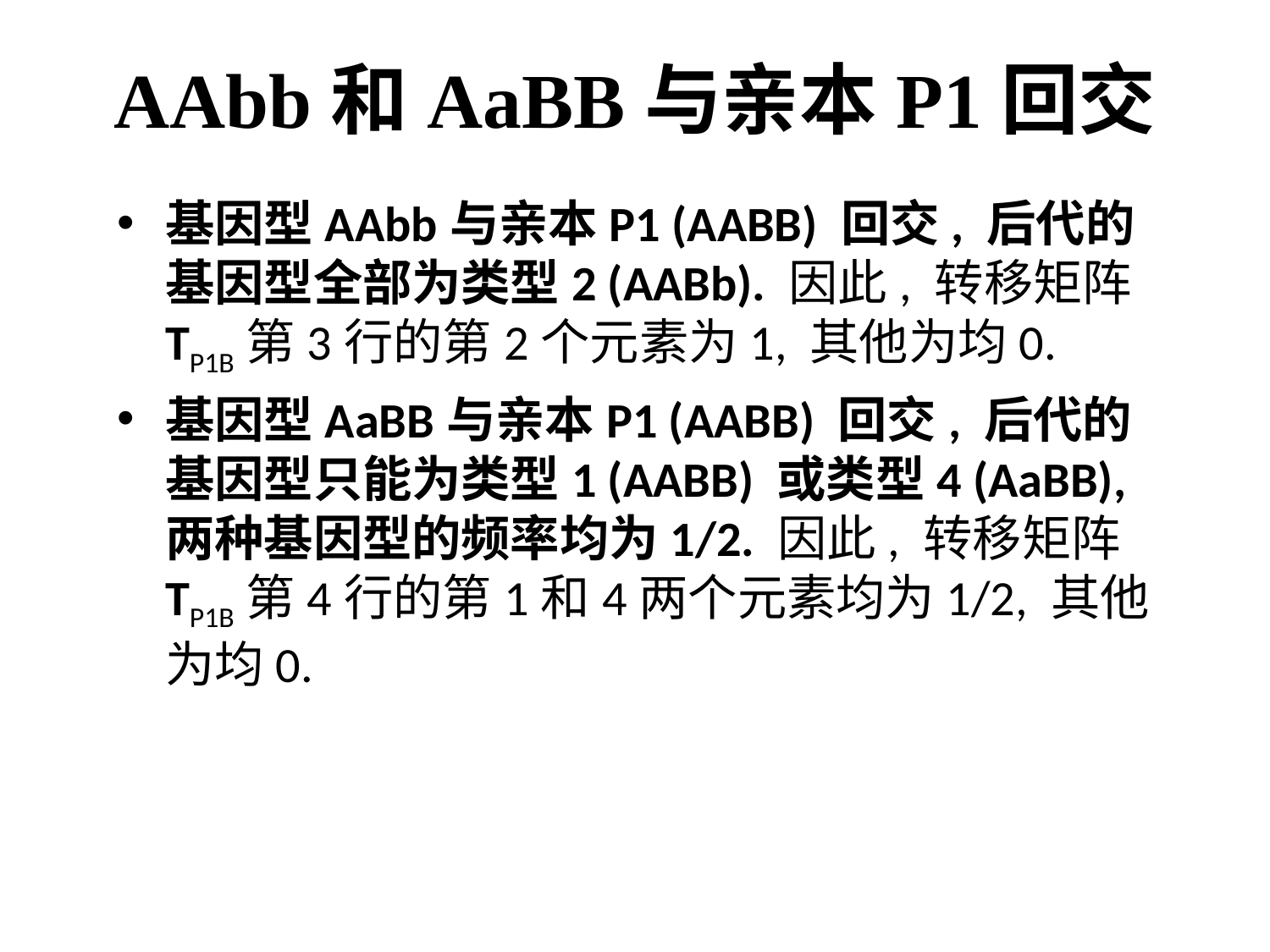

# AAbb和AaBB与亲本P1回交
基因型AAbb与亲本P1 (AABB) 回交, 后代的基因型全部为类型2 (AABb). 因此, 转移矩阵TP1B第3行的第2个元素为1, 其他为均0.
基因型AaBB与亲本P1 (AABB) 回交, 后代的基因型只能为类型1 (AABB) 或类型4 (AaBB), 两种基因型的频率均为1/2. 因此, 转移矩阵TP1B第4行的第1和4两个元素均为1/2, 其他为均0.